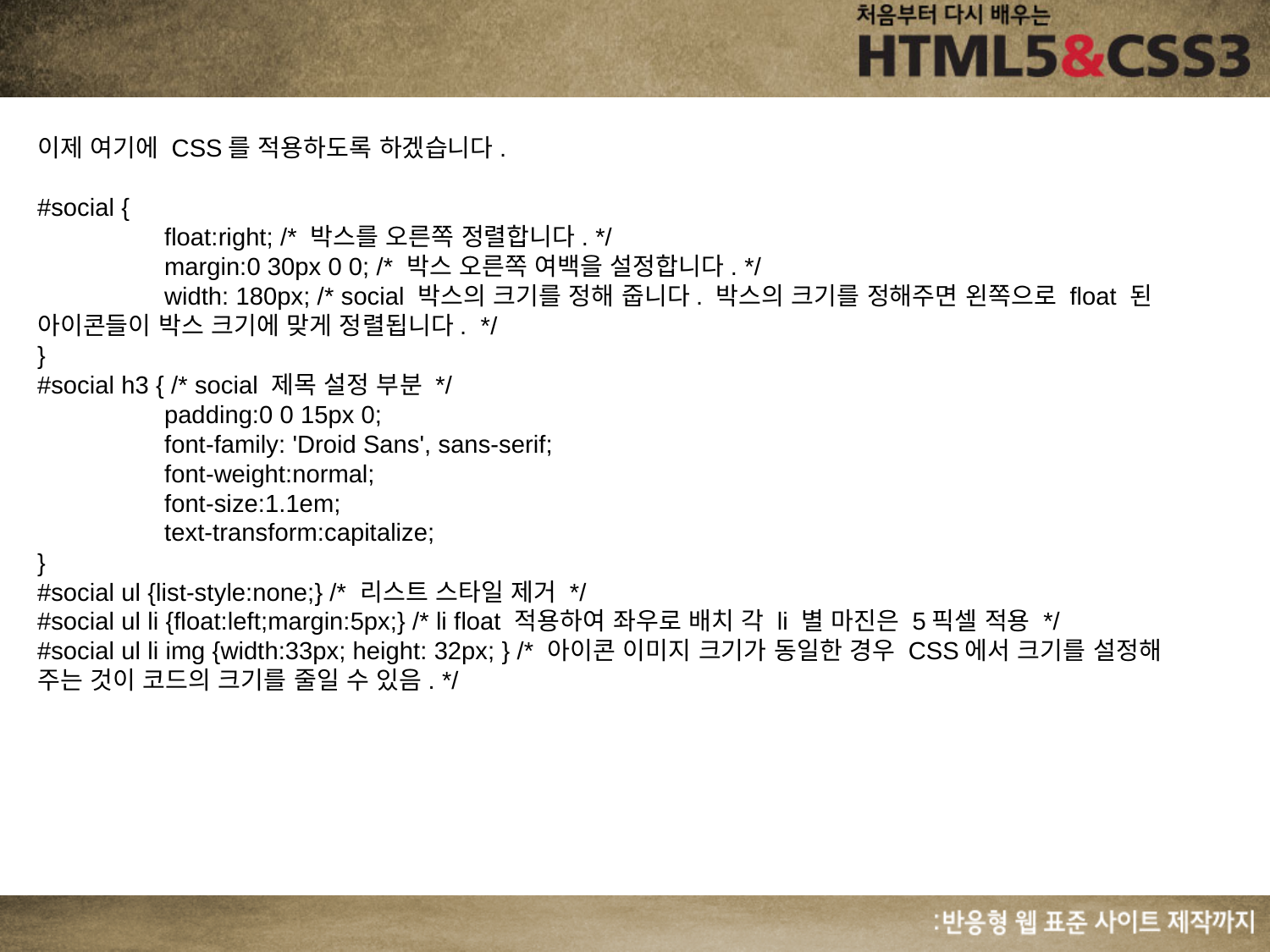

이제 여기에 CSS를 적용하도록 하겠습니다.

#social {
	float:right; /* 박스를 오른쪽 정렬합니다. */
	margin:0 30px 0 0; /* 박스 오른쪽 여백을 설정합니다. */
	width: 180px; /* social 박스의 크기를 정해 줍니다. 박스의 크기를 정해주면 왼쪽으로 float 된 아이콘들이 박스 크기에 맞게 정렬됩니다.  */
}
#social h3 { /* social 제목 설정 부분 */
	padding:0 0 15px 0;
	font-family: 'Droid Sans', sans-serif;
	font-weight:normal;
	font-size:1.1em;
	text-transform:capitalize;
}
#social ul {list-style:none;} /* 리스트 스타일 제거 */
#social ul li {float:left;margin:5px;} /* li float 적용하여 좌우로 배치 각 li 별 마진은 5픽셀 적용 */
#social ul li img {width:33px; height: 32px; } /* 아이콘 이미지 크기가 동일한 경우 CSS에서 크기를 설정해 주는 것이 코드의 크기를 줄일 수 있음. */